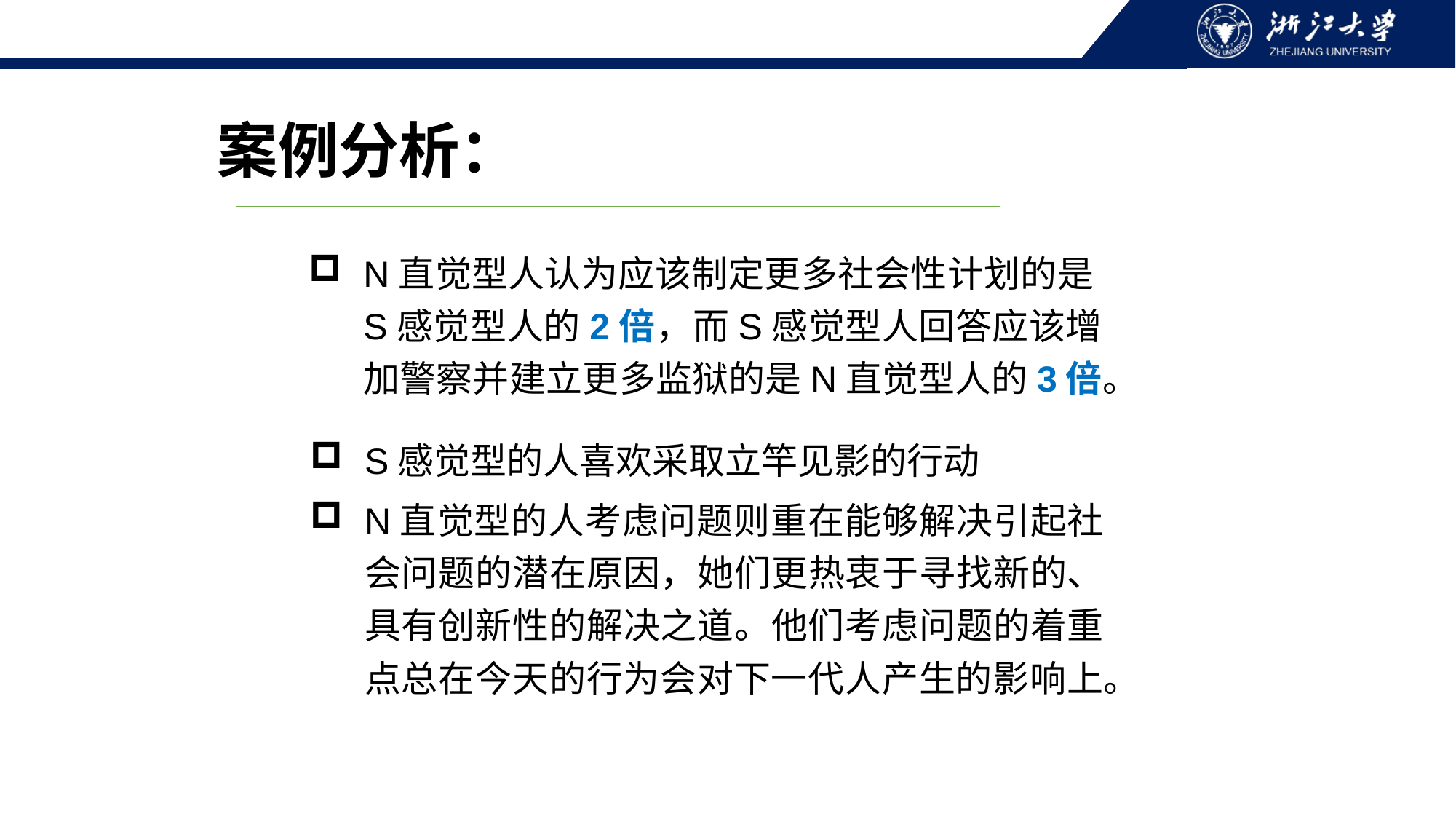

案例分析：
N直觉型人认为应该制定更多社会性计划的是S感觉型人的2倍，而S感觉型人回答应该增加警察并建立更多监狱的是N直觉型人的3倍。

S感觉型的人喜欢采取立竿见影的行动
N直觉型的人考虑问题则重在能够解决引起社会问题的潜在原因，她们更热衷于寻找新的、具有创新性的解决之道。他们考虑问题的着重点总在今天的行为会对下一代人产生的影响上。